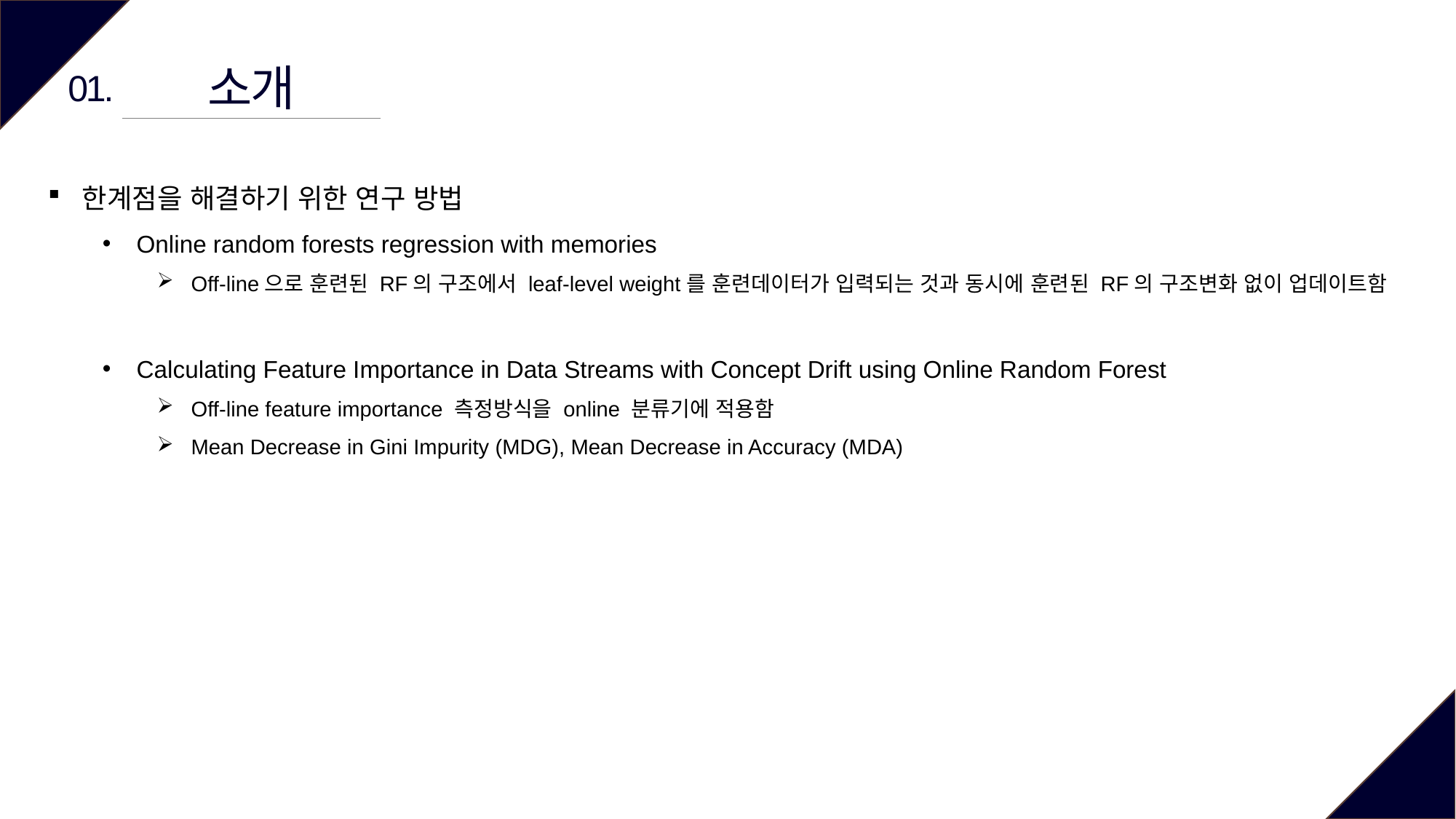

소개
01.
한계점을 해결하기 위한 연구 방법
Online random forests regression with memories
Off-line으로 훈련된 RF의 구조에서 leaf-level weight를 훈련데이터가 입력되는 것과 동시에 훈련된 RF의 구조변화 없이 업데이트함

Calculating Feature Importance in Data Streams with Concept Drift using Online Random Forest
Off-line feature importance 측정방식을 online 분류기에 적용함
Mean Decrease in Gini Impurity (MDG), Mean Decrease in Accuracy (MDA)